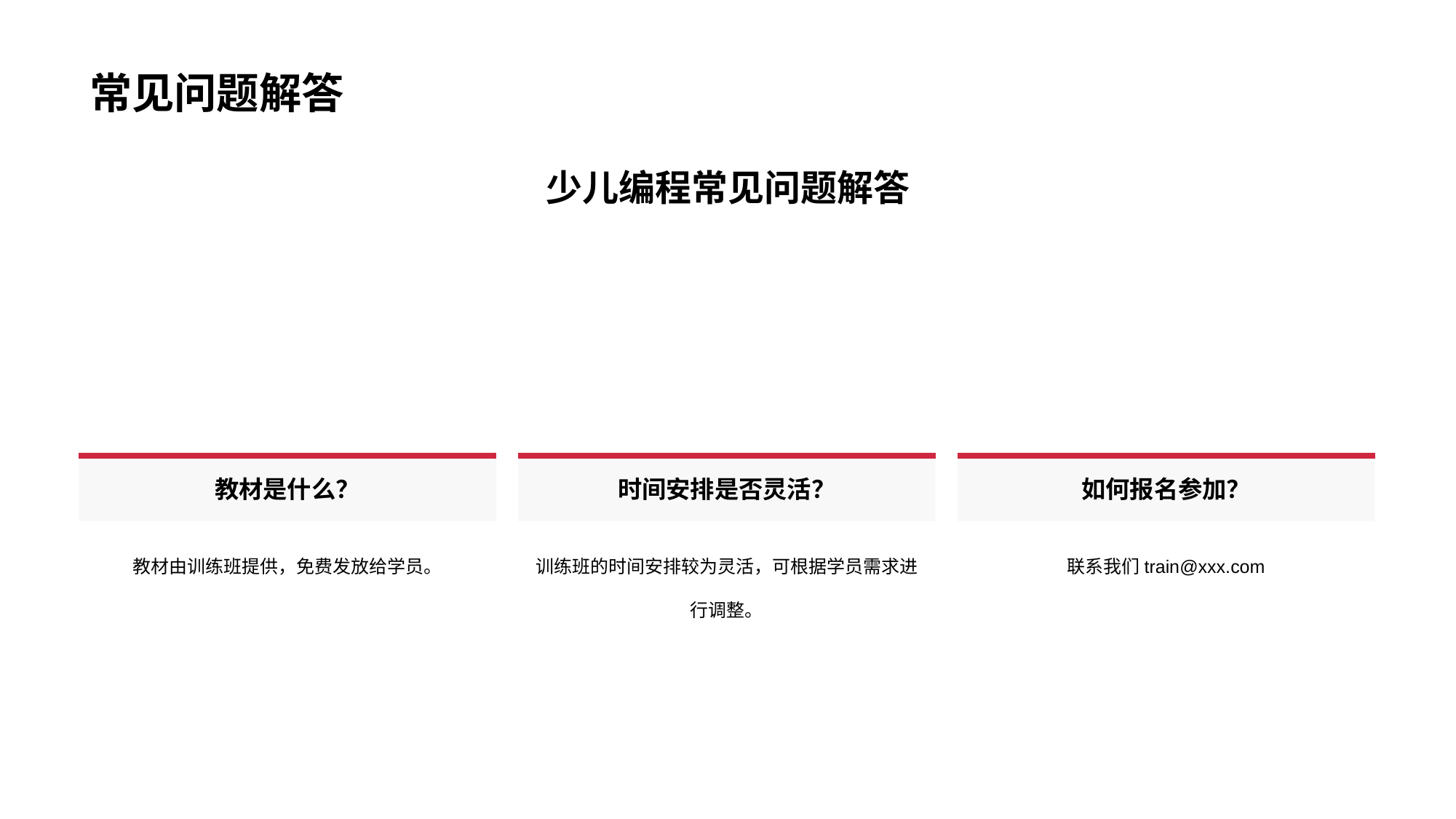

# 常见问题解答
少儿编程常见问题解答
教材是什么？
教材由训练班提供，免费发放给学员。
时间安排是否灵活？
训练班的时间安排较为灵活，可根据学员需求进行调整。
如何报名参加？
联系我们train@xxx.com